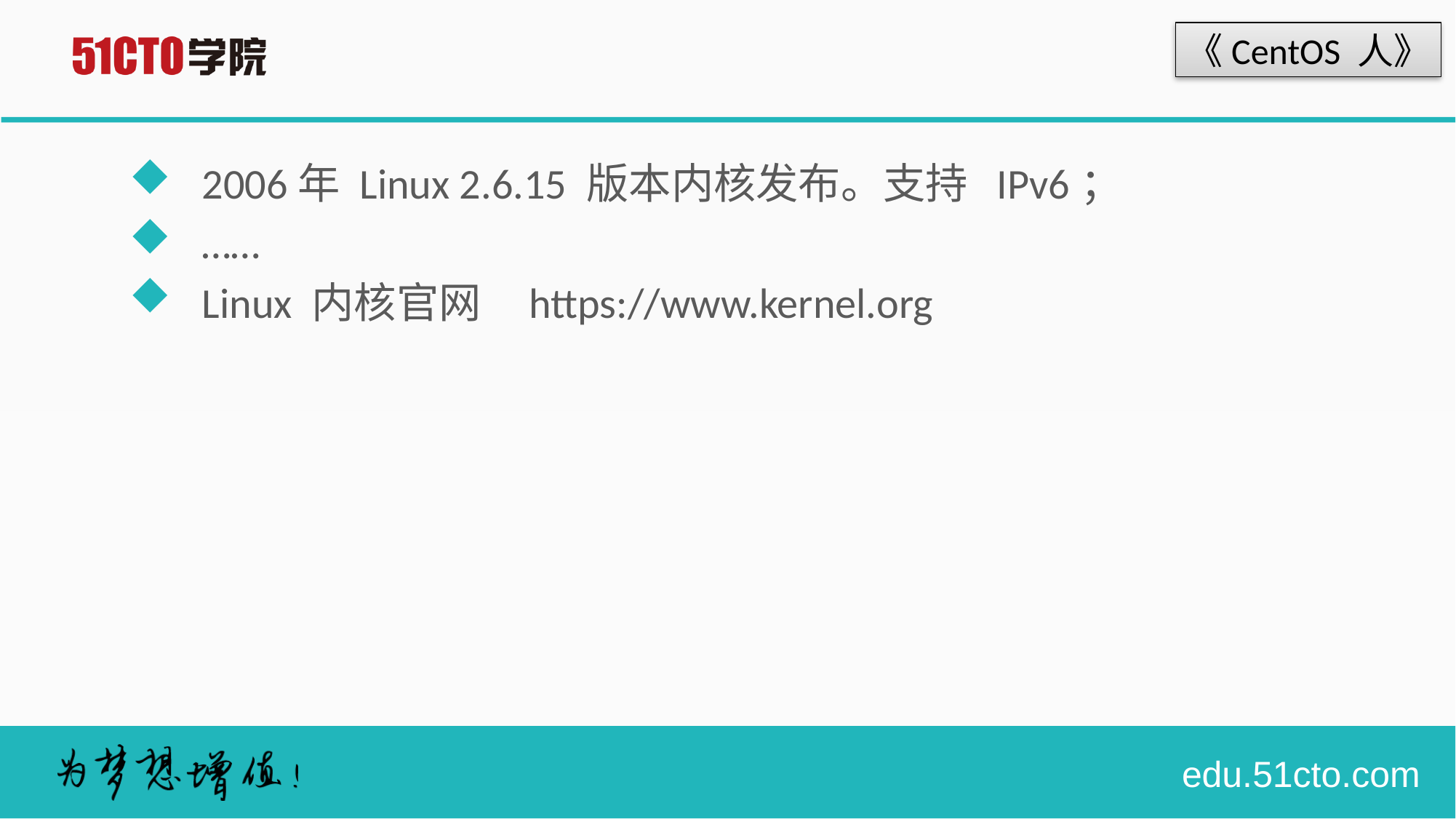

《CentOS 人》
2006年 Linux 2.6.15 版本内核发布。支持  IPv6；
……
Linux 内核官网    https://www.kernel.org